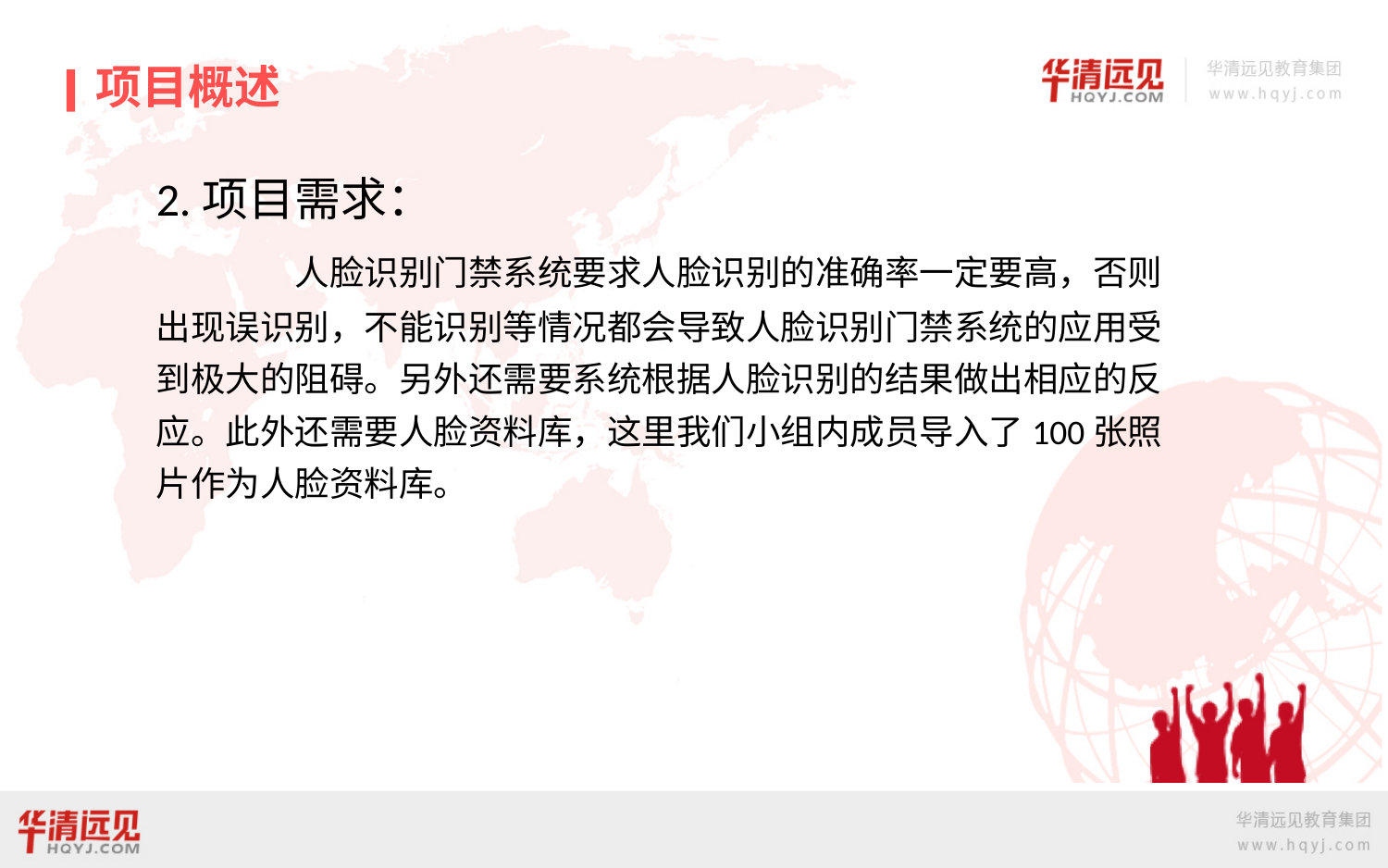

项目概述

2.项目需求：
	人脸识别门禁系统要求人脸识别的准确率一定要高，否则出现误识别，不能识别等情况都会导致人脸识别门禁系统的应用受到极大的阻碍。另外还需要系统根据人脸识别的结果做出相应的反应。此外还需要人脸资料库，这里我们小组内成员导入了100张照片作为人脸资料库。